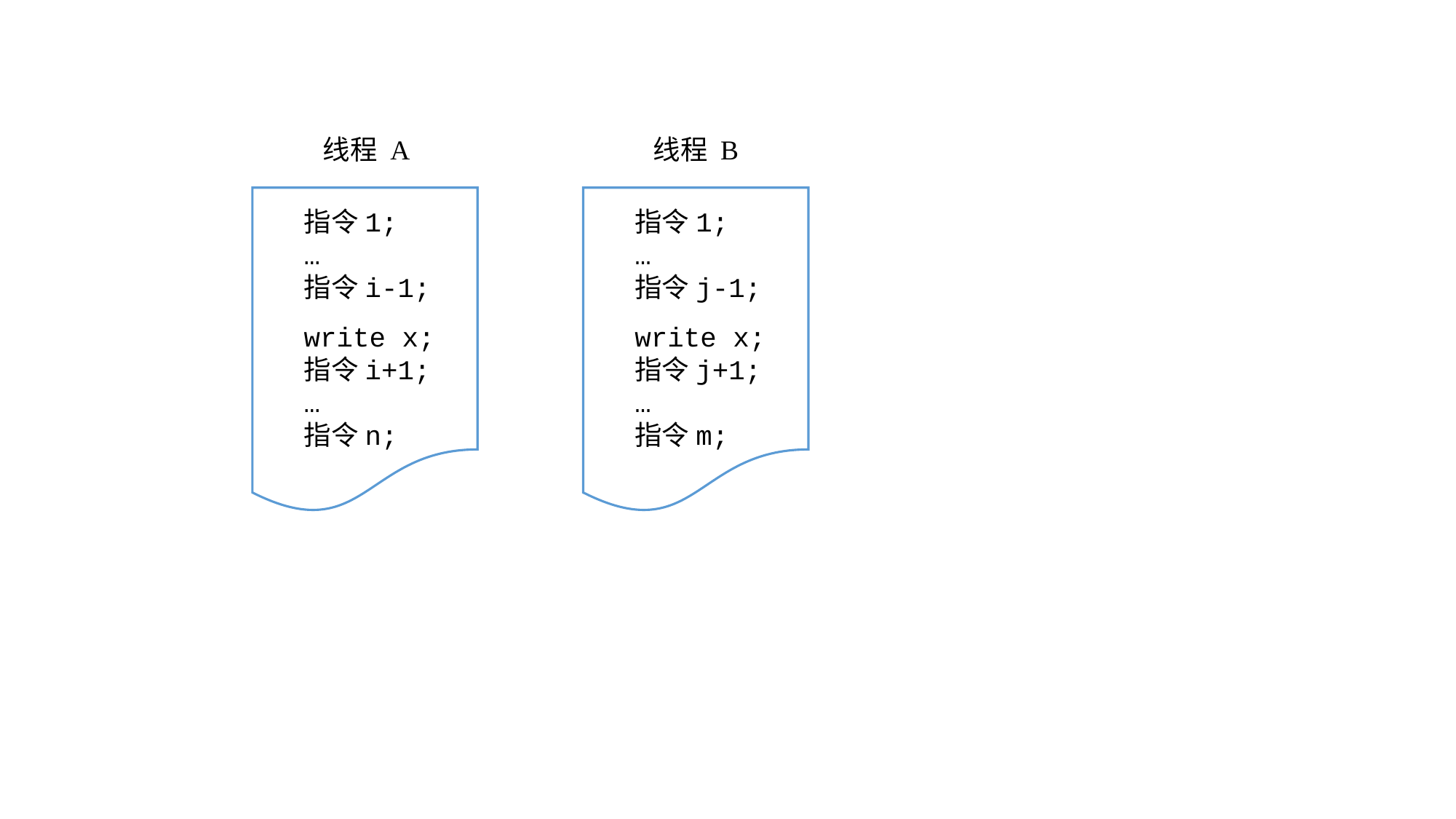

线程 A
线程 B
指令1;
…
指令i-1;
write x;
指令i+1;
…
指令n;

指令1;
…
指令j-1;
write x;
指令j+1;
…
指令m;